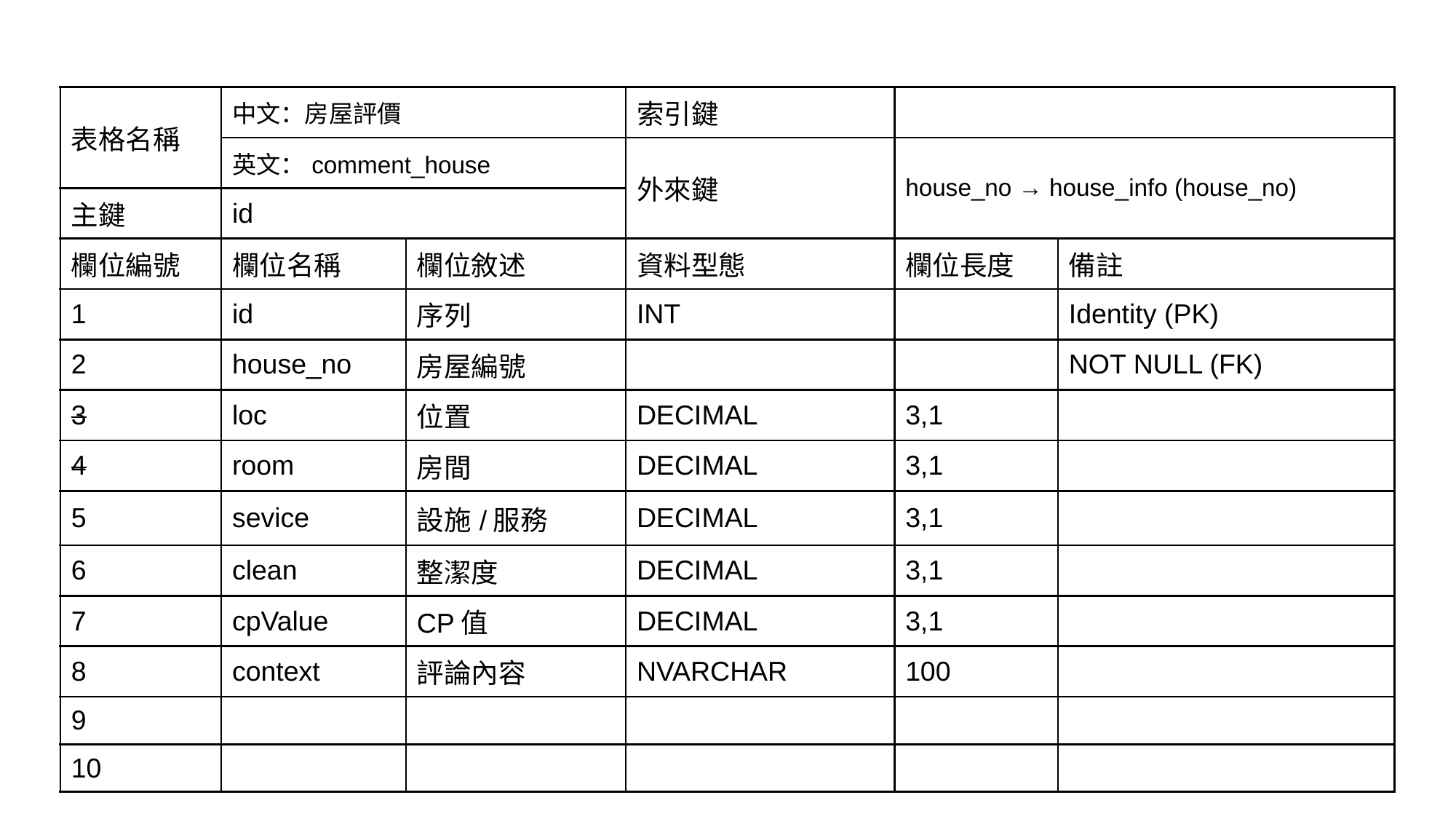

| 表格名稱 | 中文：房屋評價 |  | 索引鍵 |  |  |
| --- | --- | --- | --- | --- | --- |
|  | 英文：comment\_house |  | 外來鍵 | house\_no → house\_info (house\_no) |  |
| 主鍵 | id |  |  |  |  |
| 欄位編號 | 欄位名稱 | 欄位敘述 | 資料型態 | 欄位長度 | 備註 |
| 1 | id | 序列 | INT |  | Identity (PK) |
| 2 | house\_no | 房屋編號 |  |  | NOT NULL (FK) |
| 3 | loc | 位置 | DECIMAL | 3,1 |  |
| 4 | room | 房間 | DECIMAL | 3,1 |  |
| 5 | sevice | 設施/服務 | DECIMAL | 3,1 |  |
| 6 | clean | 整潔度 | DECIMAL | 3,1 |  |
| 7 | cpValue | CP值 | DECIMAL | 3,1 |  |
| 8 | context | 評論內容 | NVARCHAR | 100 |  |
| 9 |  |  |  |  |  |
| 10 |  |  |  |  |  |